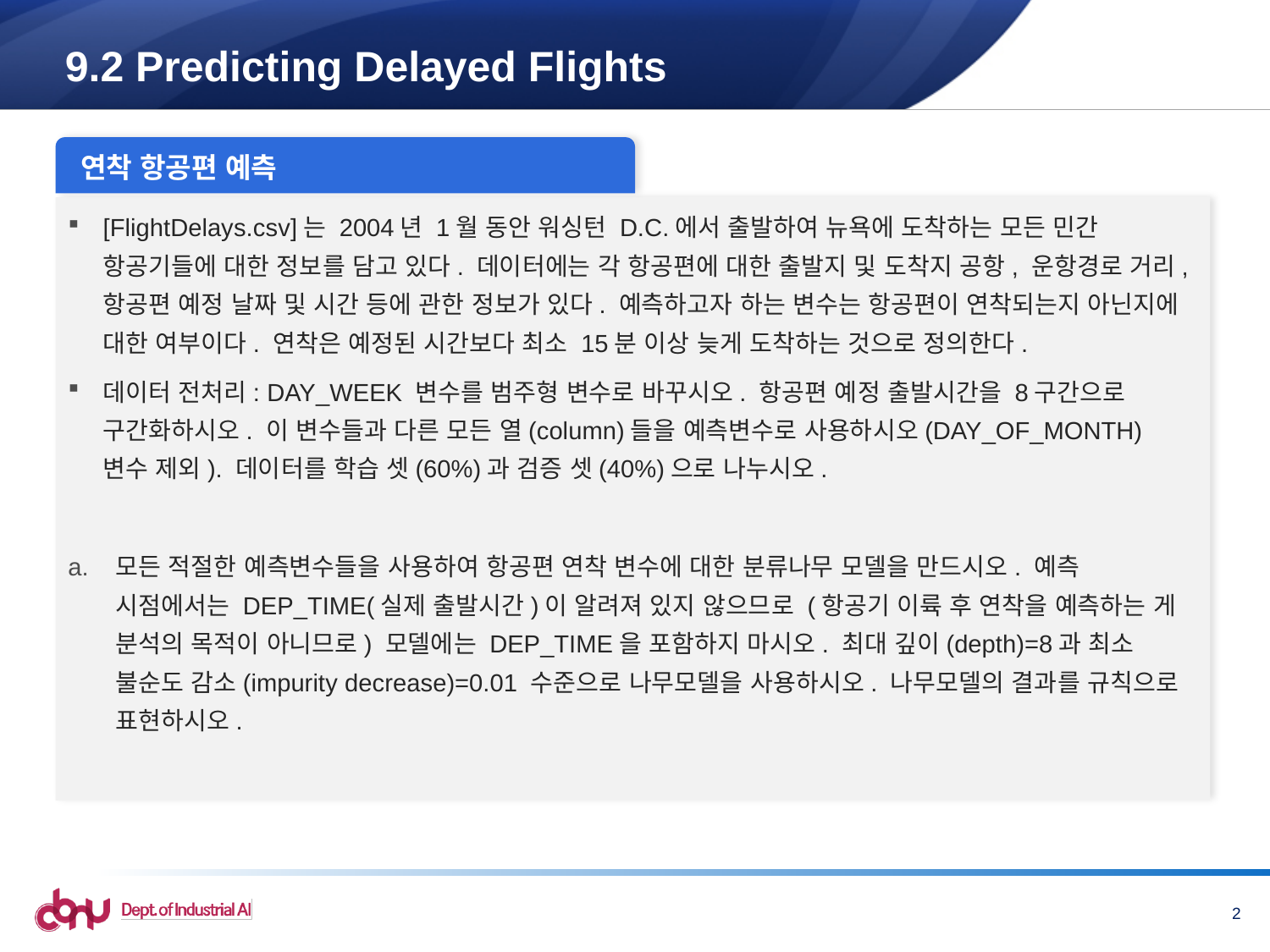

# 9.2 Predicting Delayed Flights
연착 항공편 예측
[FlightDelays.csv]는 2004년 1월 동안 워싱턴 D.C.에서 출발하여 뉴욕에 도착하는 모든 민간 항공기들에 대한 정보를 담고 있다. 데이터에는 각 항공편에 대한 출발지 및 도착지 공항, 운항경로 거리, 항공편 예정 날짜 및 시간 등에 관한 정보가 있다. 예측하고자 하는 변수는 항공편이 연착되는지 아닌지에 대한 여부이다. 연착은 예정된 시간보다 최소 15분 이상 늦게 도착하는 것으로 정의한다.
데이터 전처리: DAY_WEEK 변수를 범주형 변수로 바꾸시오. 항공편 예정 출발시간을 8구간으로 구간화하시오. 이 변수들과 다른 모든 열(column)들을 예측변수로 사용하시오(DAY_OF_MONTH) 변수 제외). 데이터를 학습 셋(60%)과 검증 셋(40%)으로 나누시오.

모든 적절한 예측변수들을 사용하여 항공편 연착 변수에 대한 분류나무 모델을 만드시오. 예측 시점에서는 DEP_TIME(실제 출발시간)이 알려져 있지 않으므로 (항공기 이륙 후 연착을 예측하는 게 분석의 목적이 아니므로) 모델에는 DEP_TIME을 포함하지 마시오. 최대 깊이(depth)=8과 최소 불순도 감소(impurity decrease)=0.01 수준으로 나무모델을 사용하시오. 나무모델의 결과를 규칙으로 표현하시오.